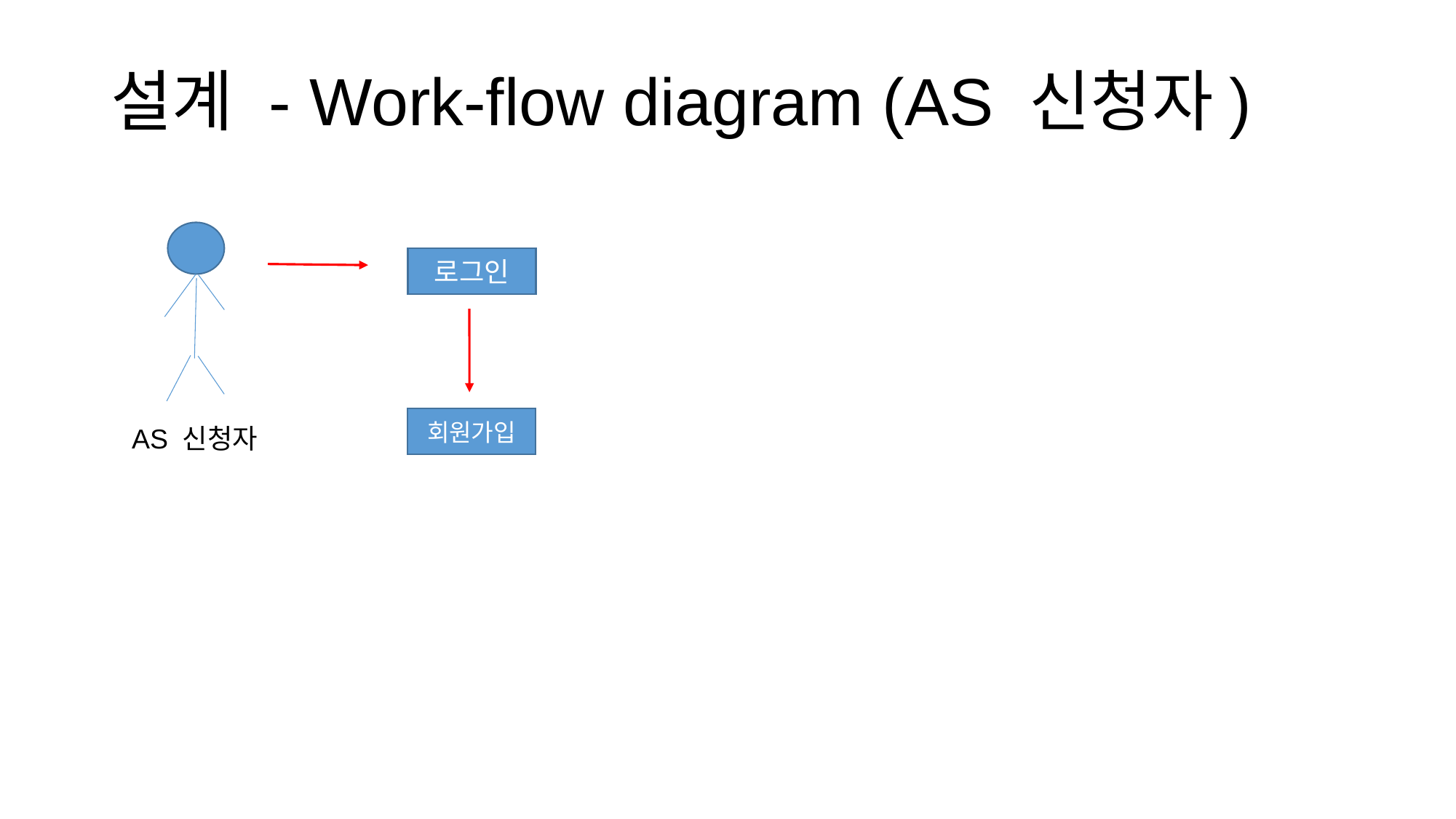

# 설계 - Work-flow diagram (AS 신청자)

AS 신청자
로그인
회원가입